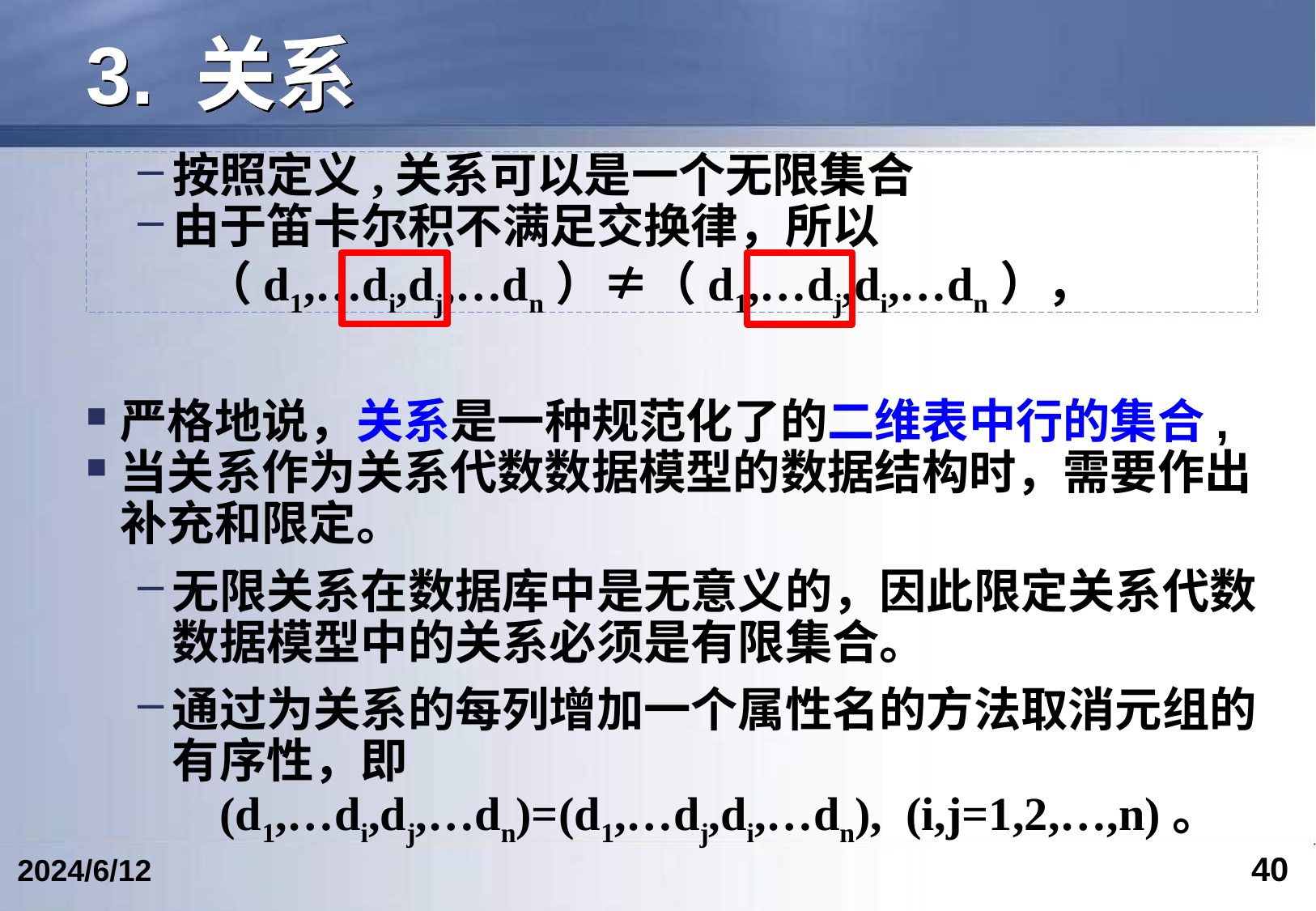

# 3. 关系
按照定义,关系可以是一个无限集合
由于笛卡尔积不满足交换律，所以
          （d1,…di,dj,…dn）≠（d1,…dj,di,…dn），

严格地说，关系是一种规范化了的二维表中行的集合,
当关系作为关系代数数据模型的数据结构时，需要作出补充和限定。
无限关系在数据库中是无意义的，因此限定关系代数数据模型中的关系必须是有限集合。
通过为关系的每列增加一个属性名的方法取消元组的有序性，即
       (d1,…di,dj,…dn)=(d1,…dj,di,…dn),  (i,j=1,2,…,n)。
40
2024/6/12